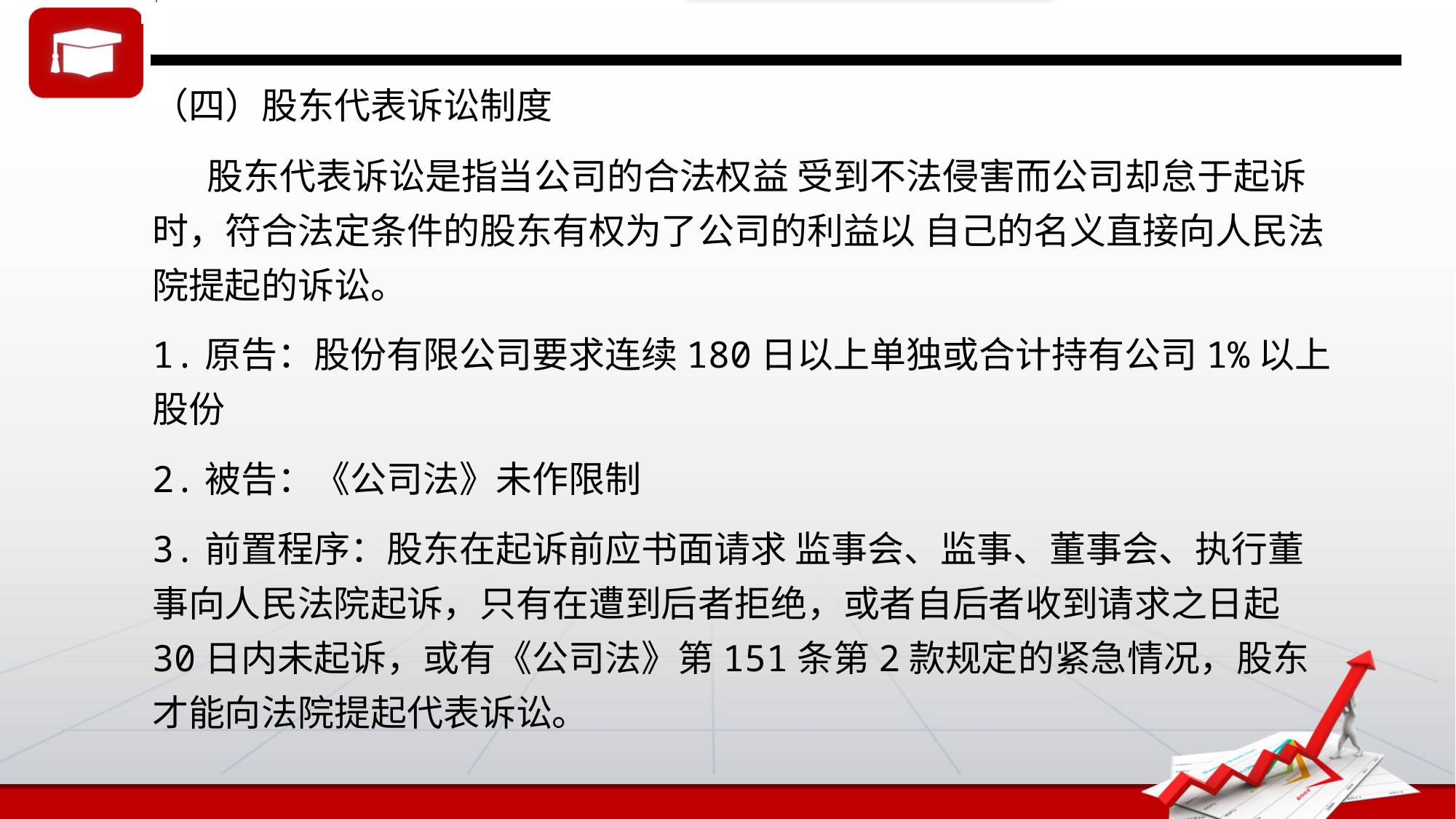

（四）股东代表诉讼制度
股东代表诉讼是指当公司的合法权益 受到不法侵害而公司却怠于起诉时，符合法定条件的股东有权为了公司的利益以 自己的名义直接向人民法院提起的诉讼。
1.原告：股份有限公司要求连续180日以上单独或合计持有公司1%以上股份
2.被告：《公司法》未作限制
3.前置程序：股东在起诉前应书面请求 监事会、监事、董事会、执行董事向人民法院起诉，只有在遭到后者拒绝，或者自后者收到请求之日起 30日内未起诉，或有《公司法》第151条第2款规定的紧急情况，股东才能向法院提起代表诉讼。